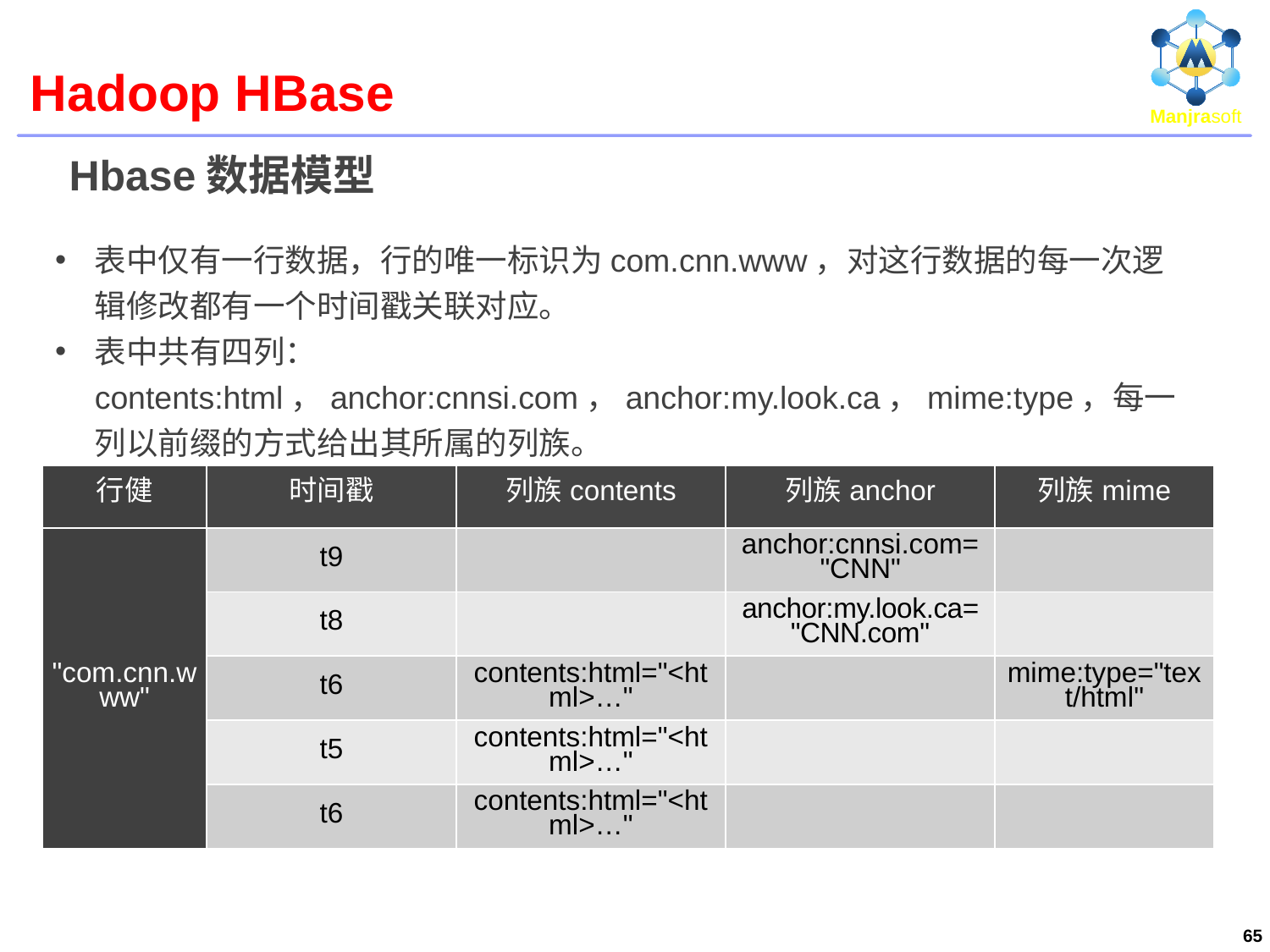

# Hadoop HBase
Hbase数据模型
表中仅有一行数据，行的唯一标识为com.cnn.www，对这行数据的每一次逻辑修改都有一个时间戳关联对应。
表中共有四列：contents:html，anchor:cnnsi.com，anchor:my.look.ca，mime:type，每一列以前缀的方式给出其所属的列族。
| 行健 | 时间戳 | 列族contents | 列族anchor | 列族mime |
| --- | --- | --- | --- | --- |
| "com.cnn.www" | t9 |  | anchor:cnnsi.com= "CNN" |  |
|  | t8 |  | anchor:my.look.ca= "CNN.com" |  |
|  | t6 | contents:html="<html>…" |  | mime:type="text/html" |
|  | t5 | contents:html="<html>…" |  |  |
|  | t6 | contents:html="<html>…" |  |  |
65